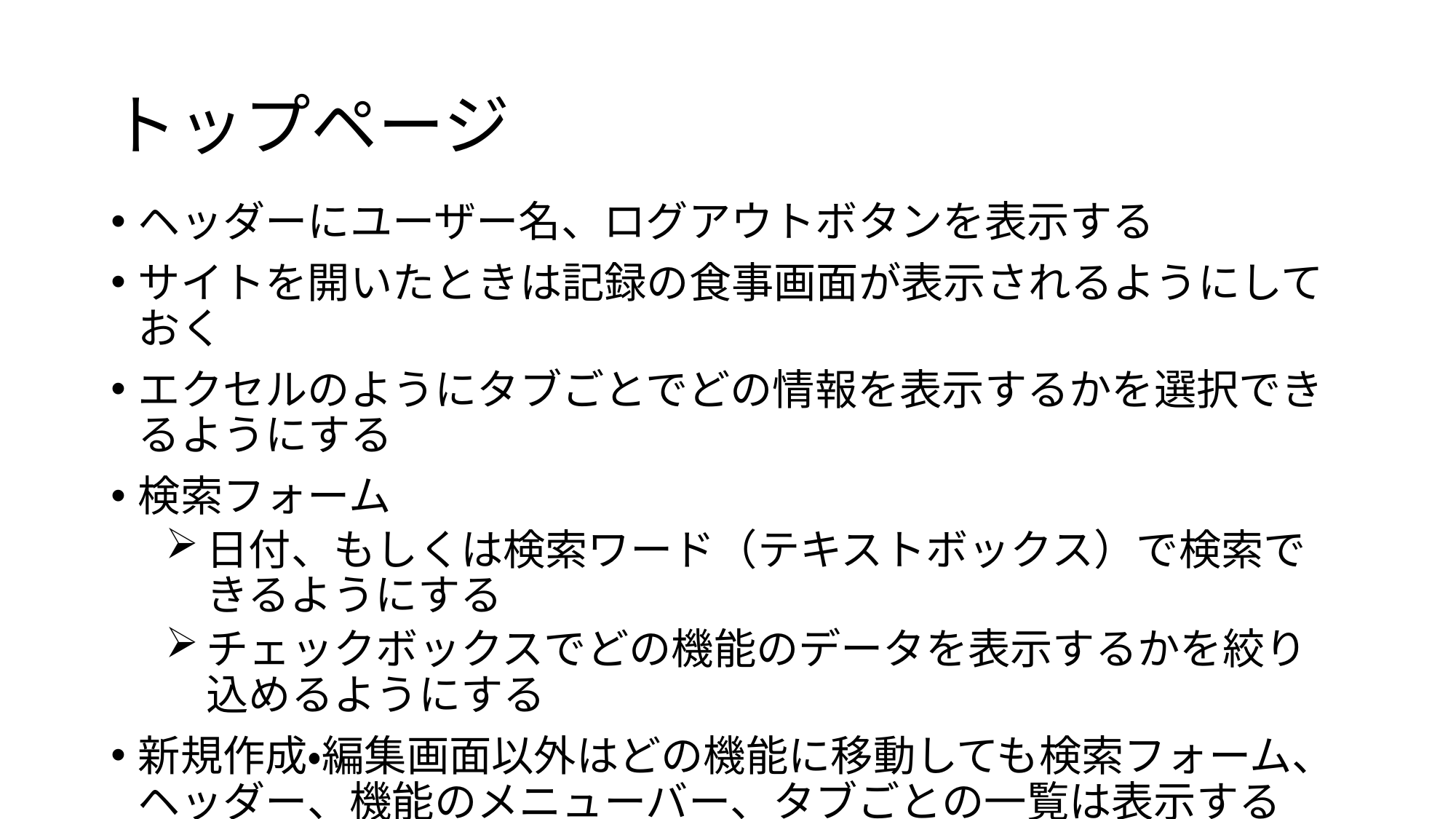

# トップページ
ヘッダーにユーザー名、ログアウトボタンを表示する
サイトを開いたときは記録の食事画面が表示されるようにしておく
エクセルのようにタブごとでどの情報を表示するかを選択できるようにする
検索フォーム
日付、もしくは検索ワード（テキストボックス）で検索できるようにする
チェックボックスでどの機能のデータを表示するかを絞り込めるようにする
新規作成・編集画面以外はどの機能に移動しても検索フォーム、ヘッダー、機能のメニューバー、タブごとの一覧は表示する